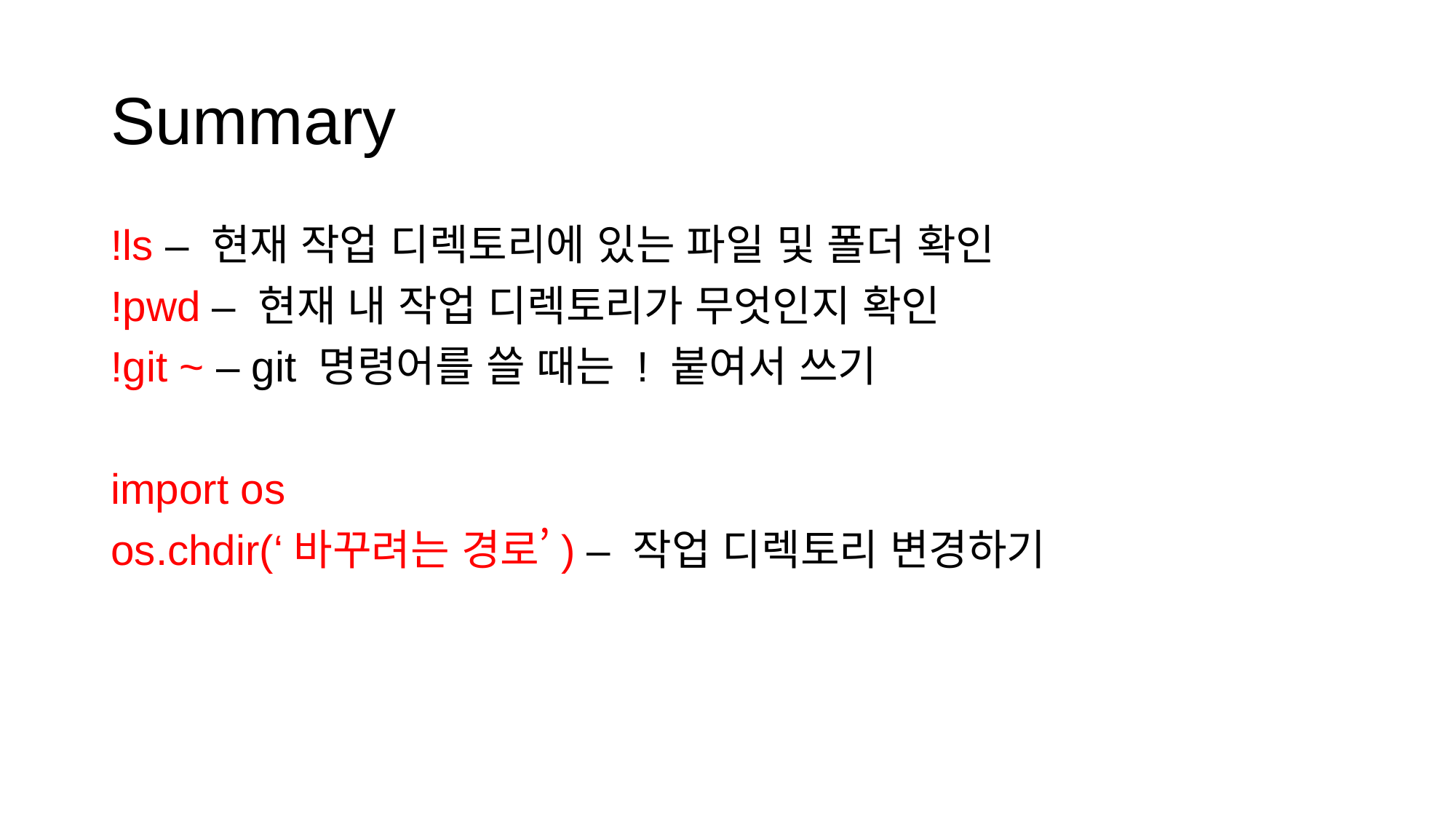

# Summary
!ls – 현재 작업 디렉토리에 있는 파일 및 폴더 확인
!pwd – 현재 내 작업 디렉토리가 무엇인지 확인
!git ~ – git 명령어를 쓸 때는 ! 붙여서 쓰기

import os
os.chdir(‘바꾸려는 경로’) – 작업 디렉토리 변경하기